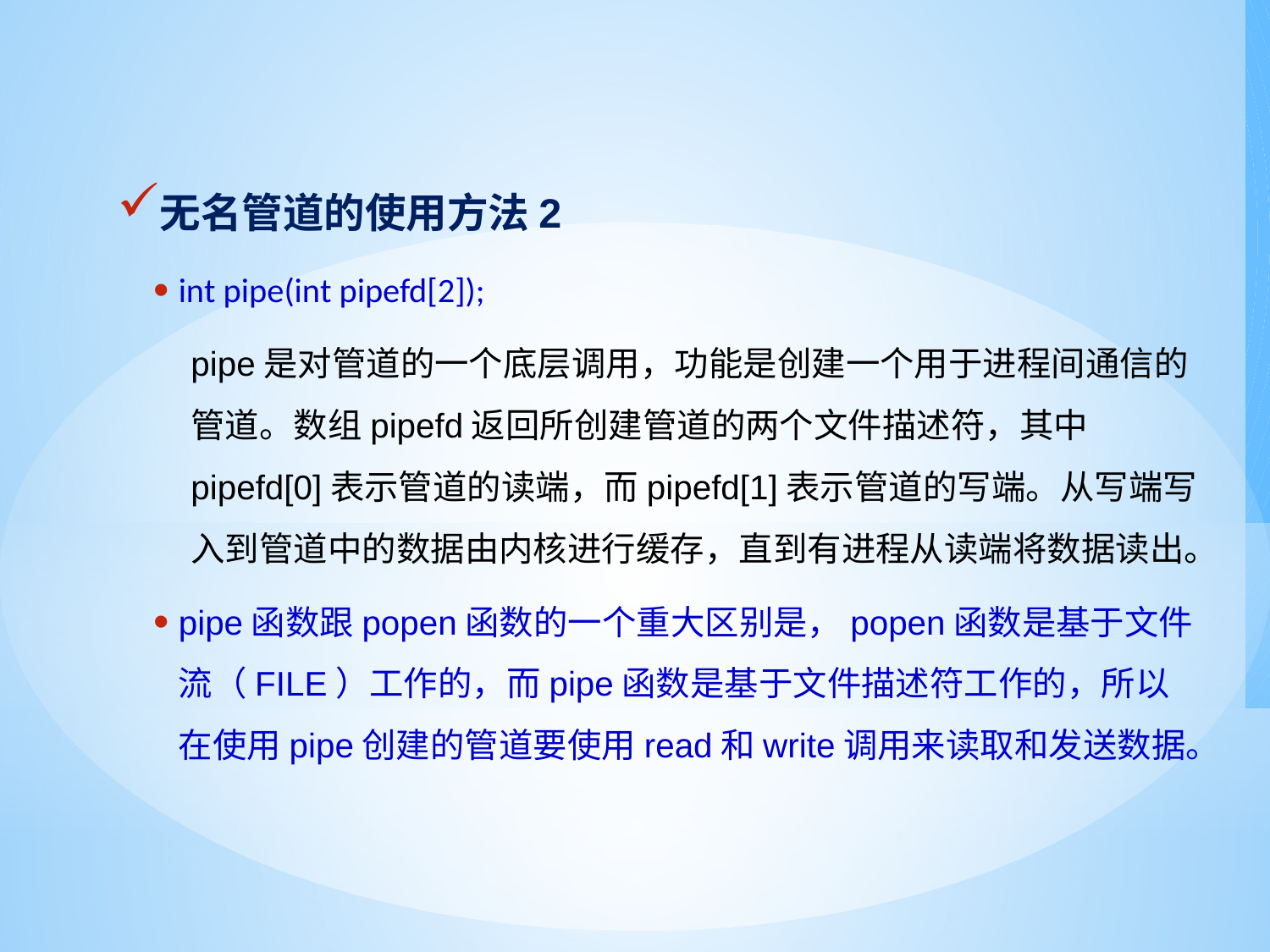

#
无名管道的使用方法2
int pipe(int pipefd[2]);
pipe是对管道的一个底层调用，功能是创建一个用于进程间通信的管道。数组pipefd返回所创建管道的两个文件描述符，其中pipefd[0]表示管道的读端，而pipefd[1]表示管道的写端。从写端写入到管道中的数据由内核进行缓存，直到有进程从读端将数据读出。
pipe函数跟popen函数的一个重大区别是，popen函数是基于文件流（FILE）工作的，而pipe函数是基于文件描述符工作的，所以在使用pipe创建的管道要使用read和write调用来读取和发送数据。